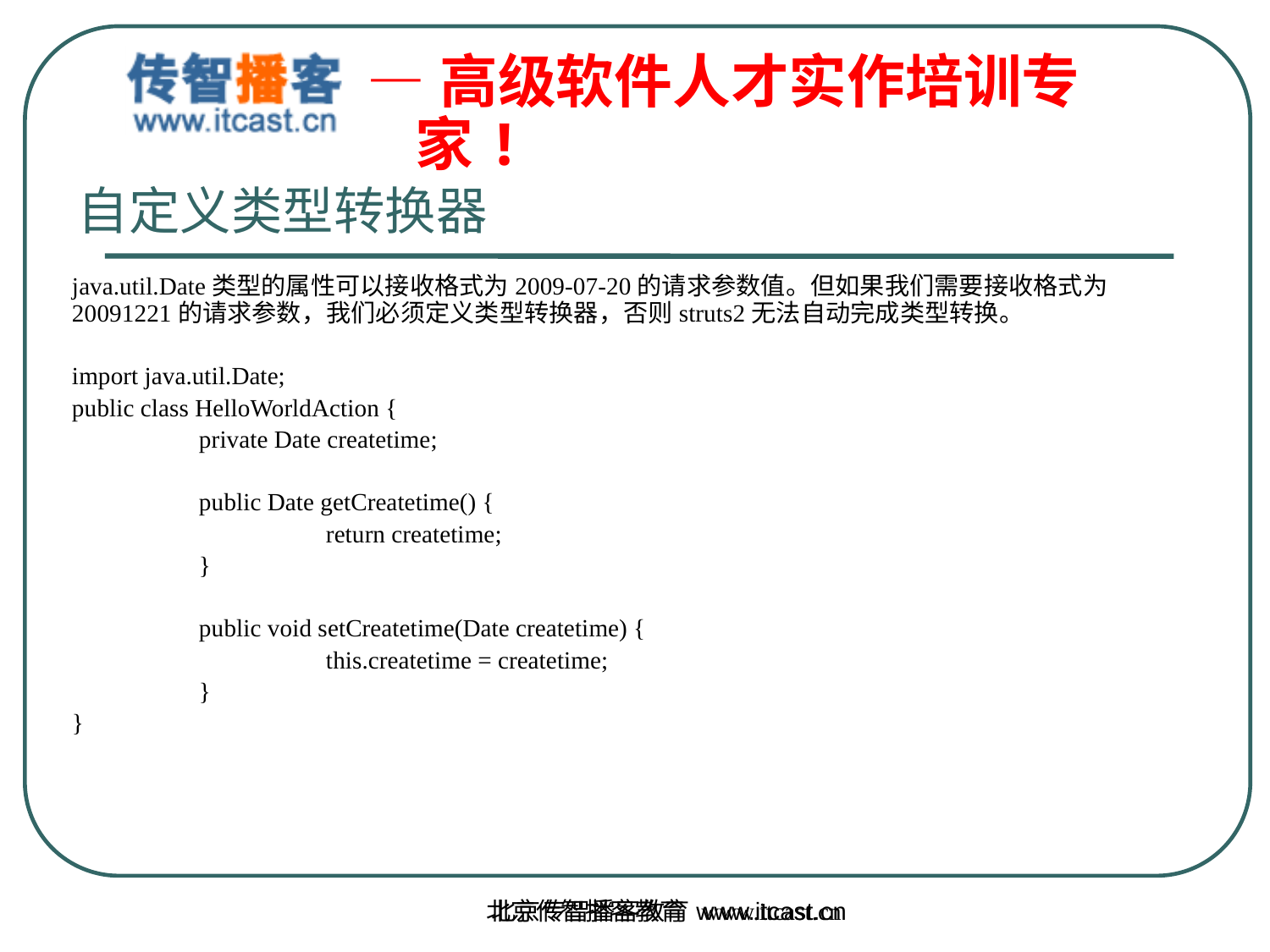

自定义类型转换器
java.util.Date类型的属性可以接收格式为2009-07-20的请求参数值。但如果我们需要接收格式为20091221的请求参数，我们必须定义类型转换器，否则struts2无法自动完成类型转换。

import java.util.Date;
public class HelloWorldAction {
	private Date createtime;

	public Date getCreatetime() {
		return createtime;
	}

	public void setCreatetime(Date createtime) {
		this.createtime = createtime;
	}
}

北京传智播客教育 www.itcast.cn
北京传智播客教育 www.itcast.cn